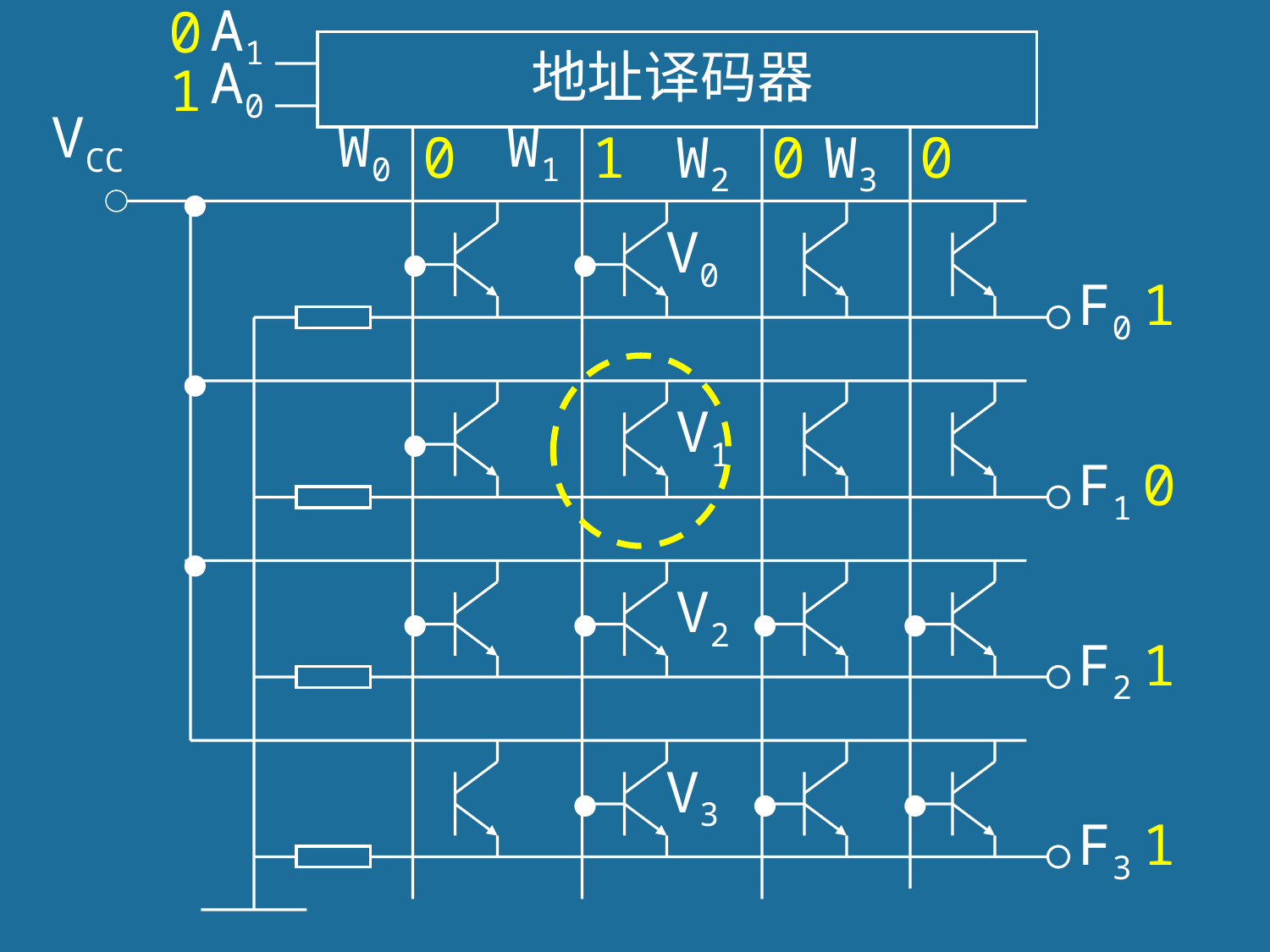

A1
0

地址译码器
A0
1

VCC
W0
W1

0
1
W2
0
W3
0

V0

F0
1

V1

F1
0

V2

F2
1

V3

F3
1

9